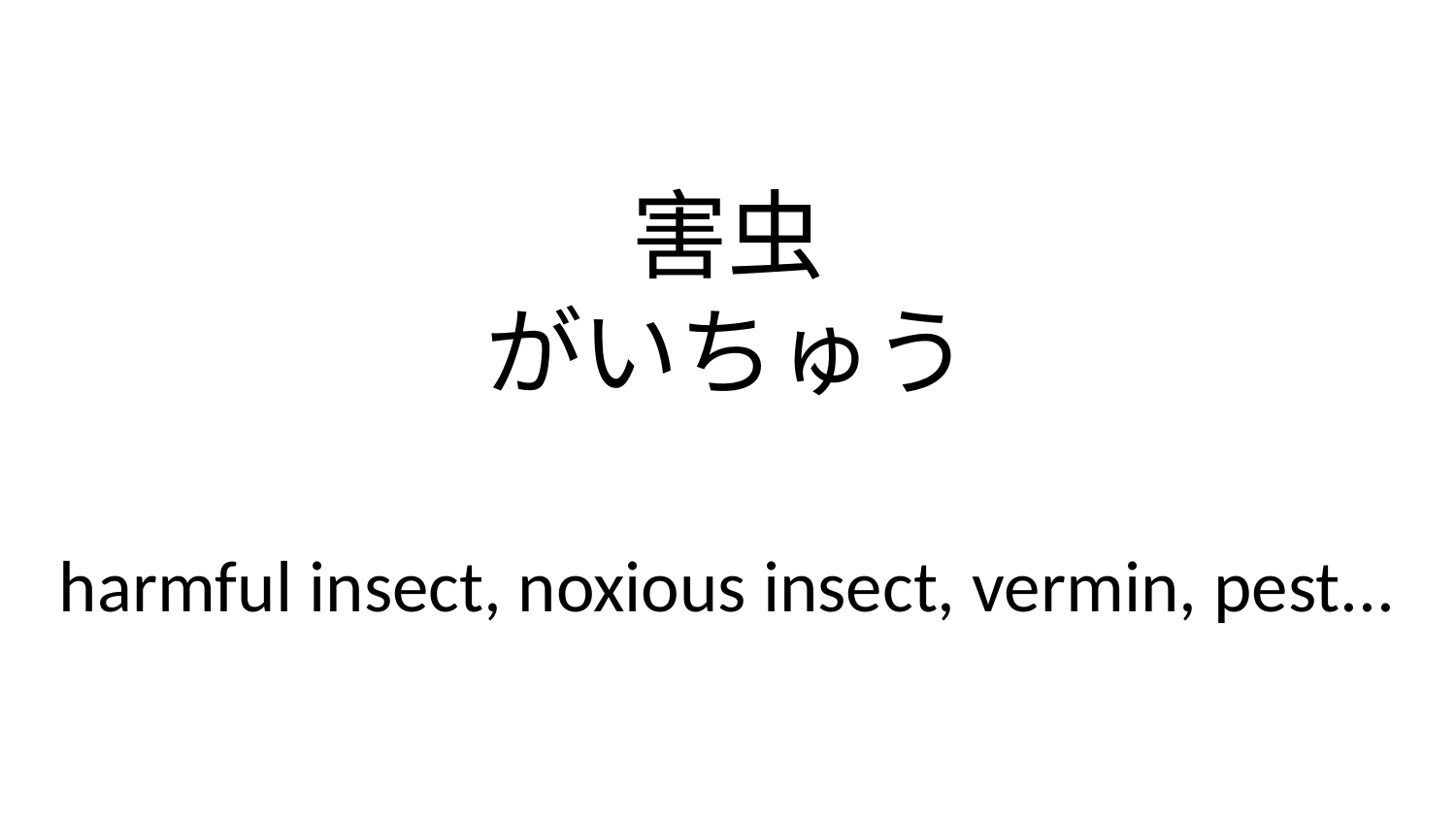

害虫
がいちゅう
harmful insect, noxious insect, vermin, pest...
65-66